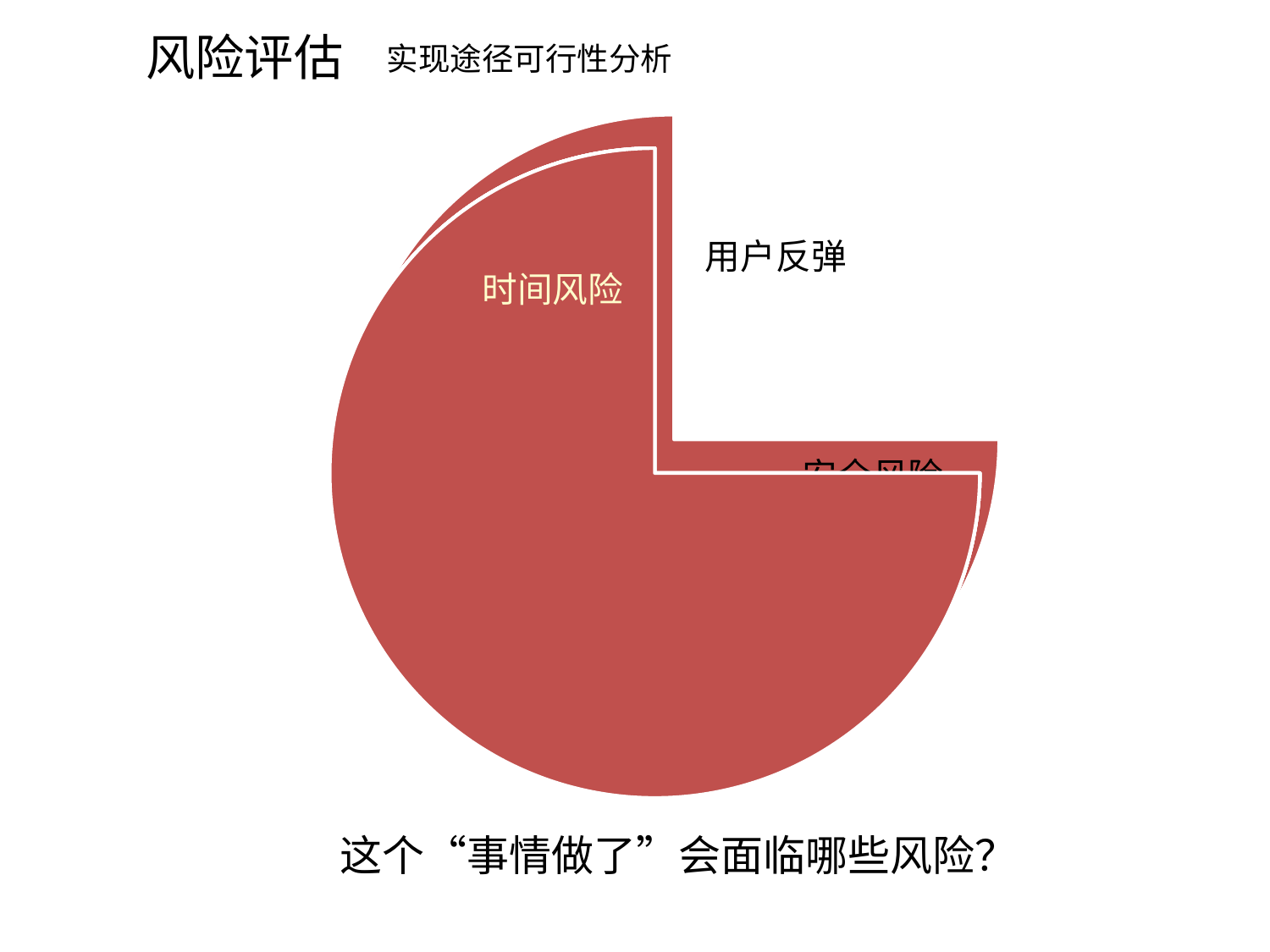

风险评估
实现途径可行性分析
用户反弹
安全风险
时间风险
实施难度
舆论风险
资金风险
这个“事情做了”会面临哪些风险？